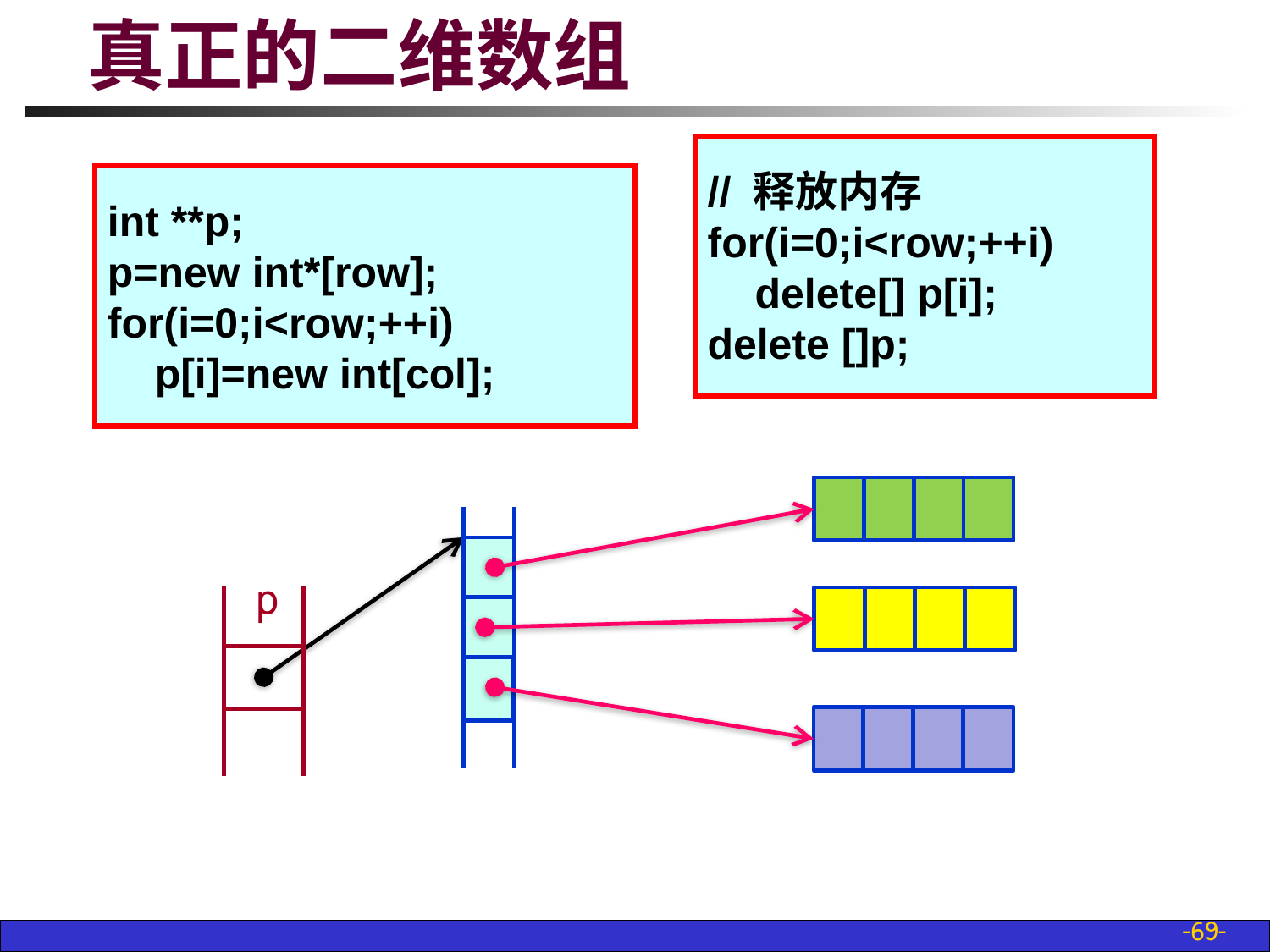

# 真正的二维数组
// 释放内存
for(i=0;i<row;++i)
    delete[] p[i];
delete []p;
int **p;
p=new int*[row];
for(i=0;i<row;++i)
    p[i]=new int[col];

p

-69-